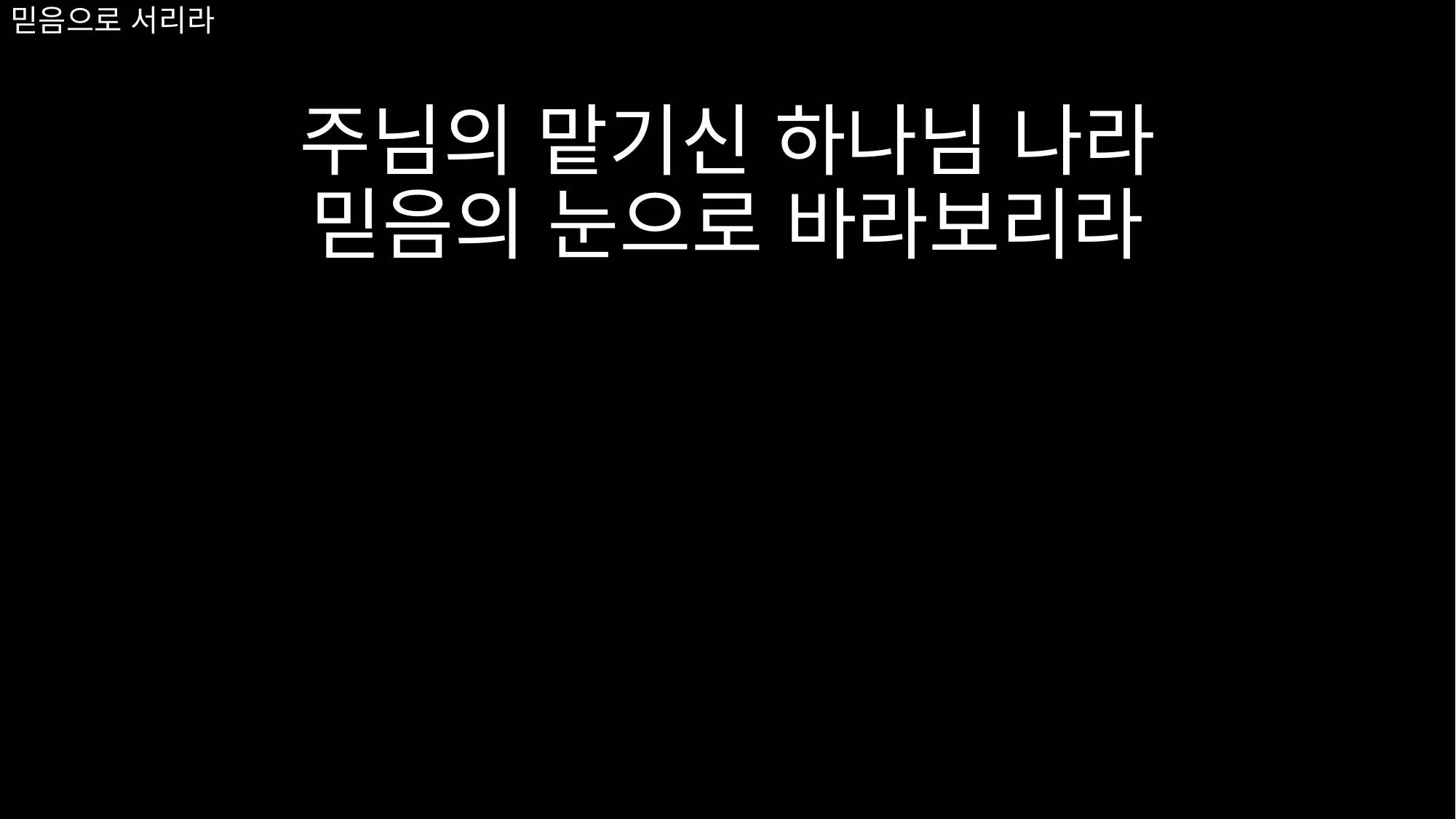

# 믿음으로 서리라
주님의 맡기신 하나님 나라
믿음의 눈으로 바라보리라